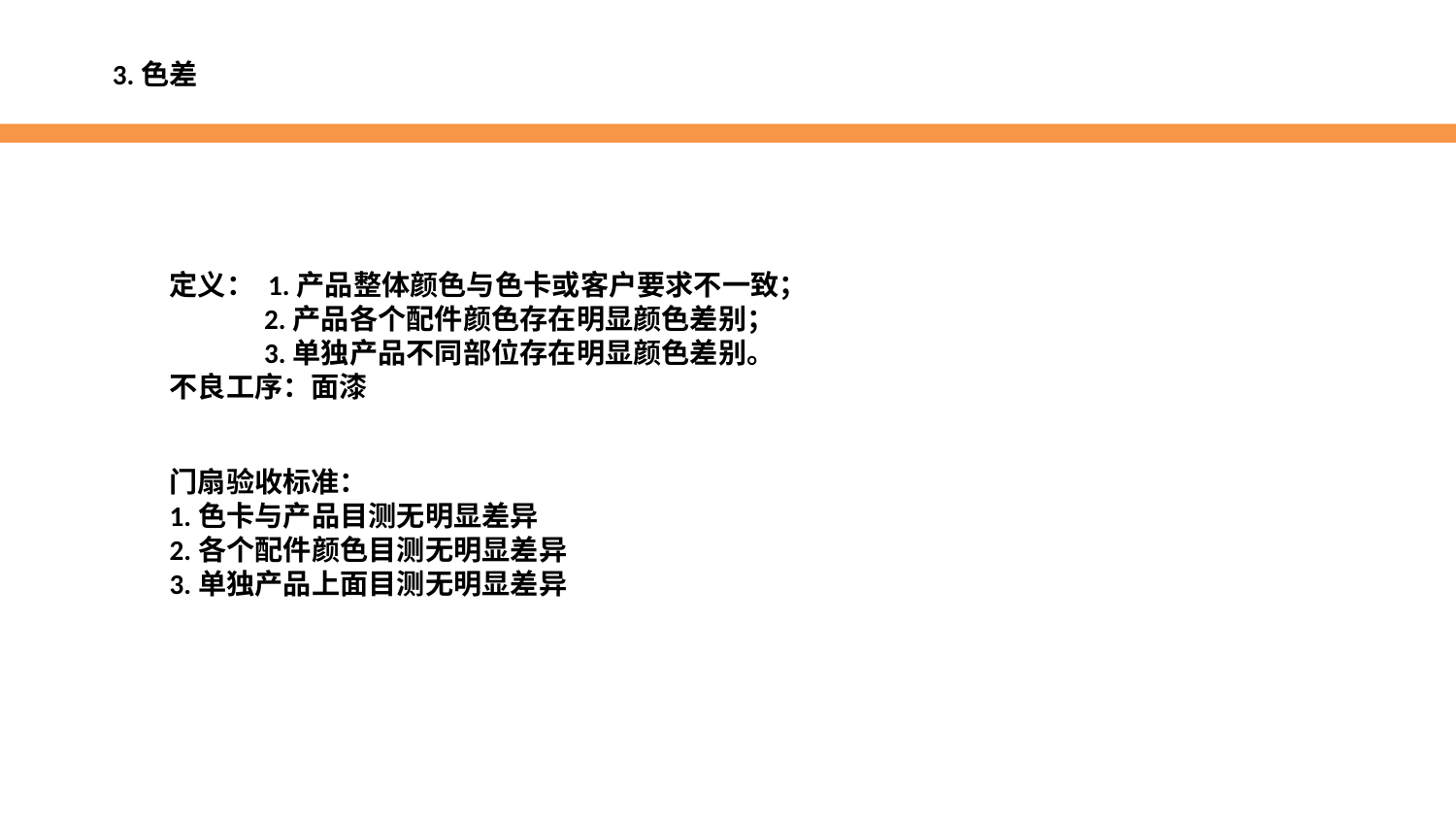

3.色差
定义： 1.产品整体颜色与色卡或客户要求不一致；
               2.产品各个配件颜色存在明显颜色差别；
               3.单独产品不同部位存在明显颜色差别。
不良工序：面漆
门扇验收标准：
1.色卡与产品目测无明显差异
2.各个配件颜色目测无明显差异
3.单独产品上面目测无明显差异